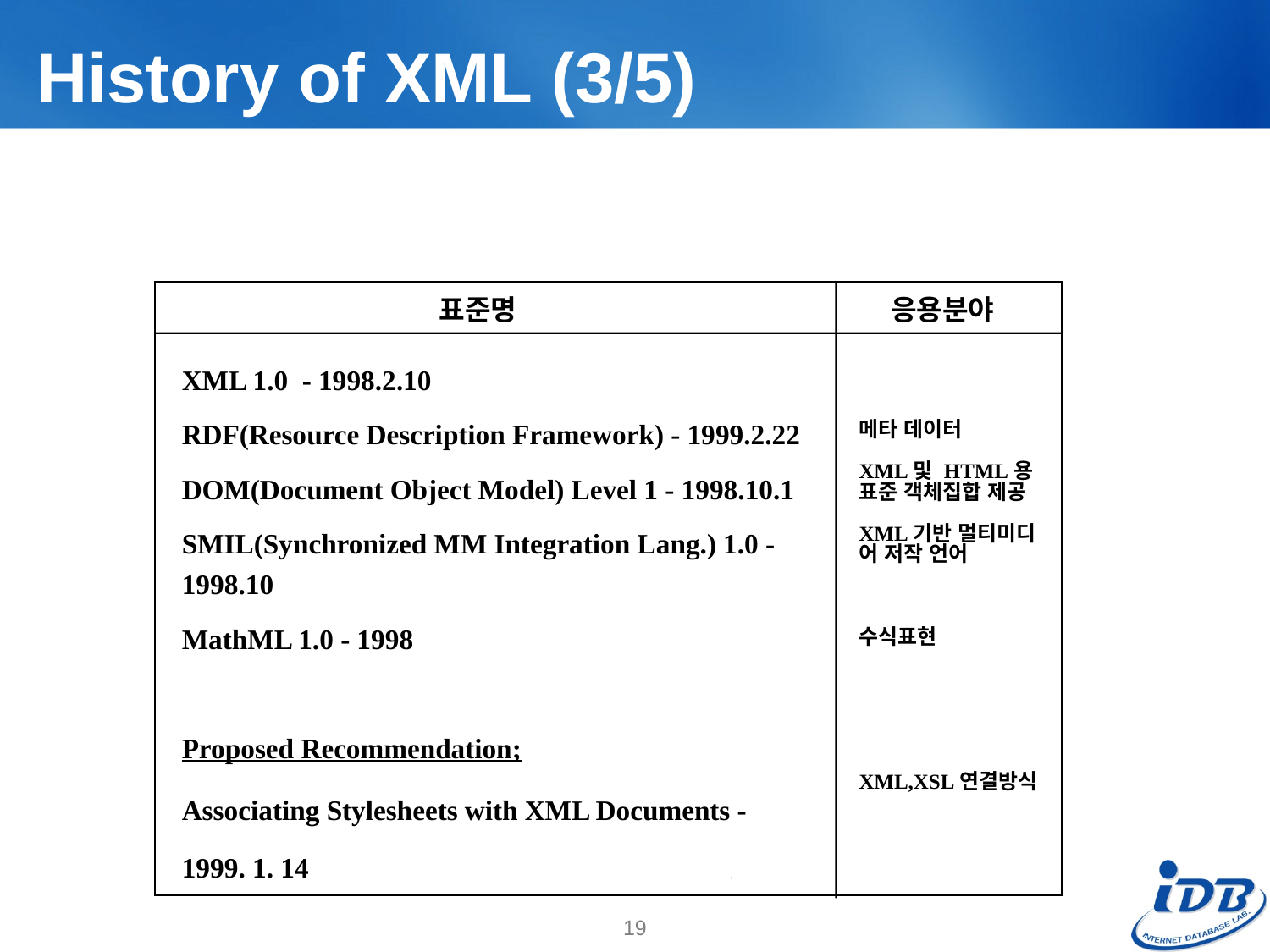

# History of XML (3/5)

표준명
응용분야

XML 1.0  - 1998.2.10
RDF(Resource Description Framework) - 1999.2.22
DOM(Document Object Model) Level 1 - 1998.10.1
SMIL(Synchronized MM Integration Lang.) 1.0 -1998.10
MathML 1.0 - 1998

Proposed Recommendation;
Associating Stylesheets with XML Documents -   1999. 1. 14
메타 데이터

XML및 HTML용
표준 객체집합 제공

XML기반 멀티미디
어 저작 언어

수식표현

XML,XSL연결방식
19